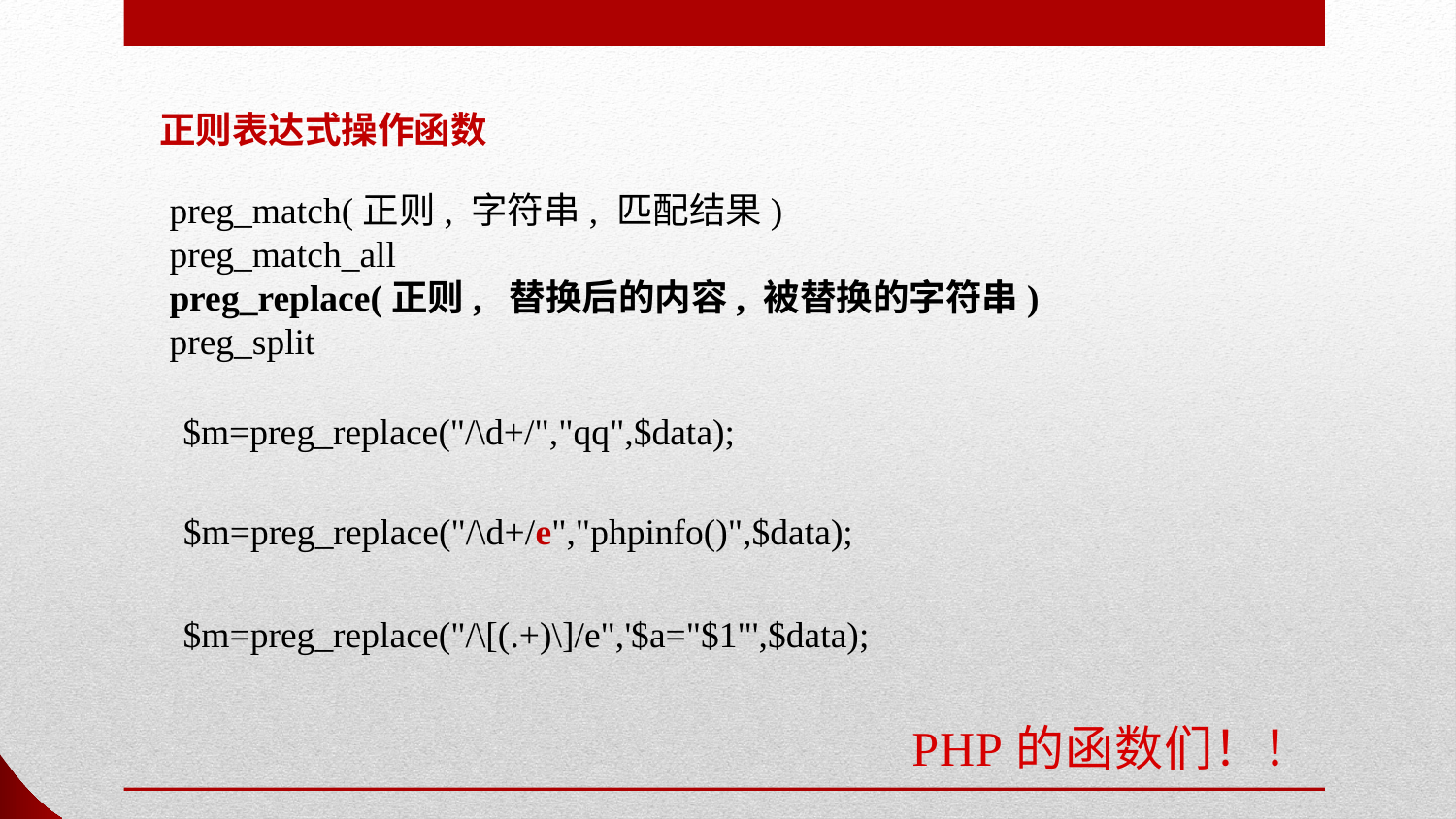

正则表达式操作函数
preg_match(正则, 字符串, 匹配结果)
preg_match_all
preg_replace(正则,  替换后的内容, 被替换的字符串)
preg_split
$m=preg_replace("/\d+/","qq",$data);
$m=preg_replace("/\d+/e","phpinfo()",$data);
$m=preg_replace("/\[(.+)\]/e",'$a="$1"',$data);
# PHP的函数们！！